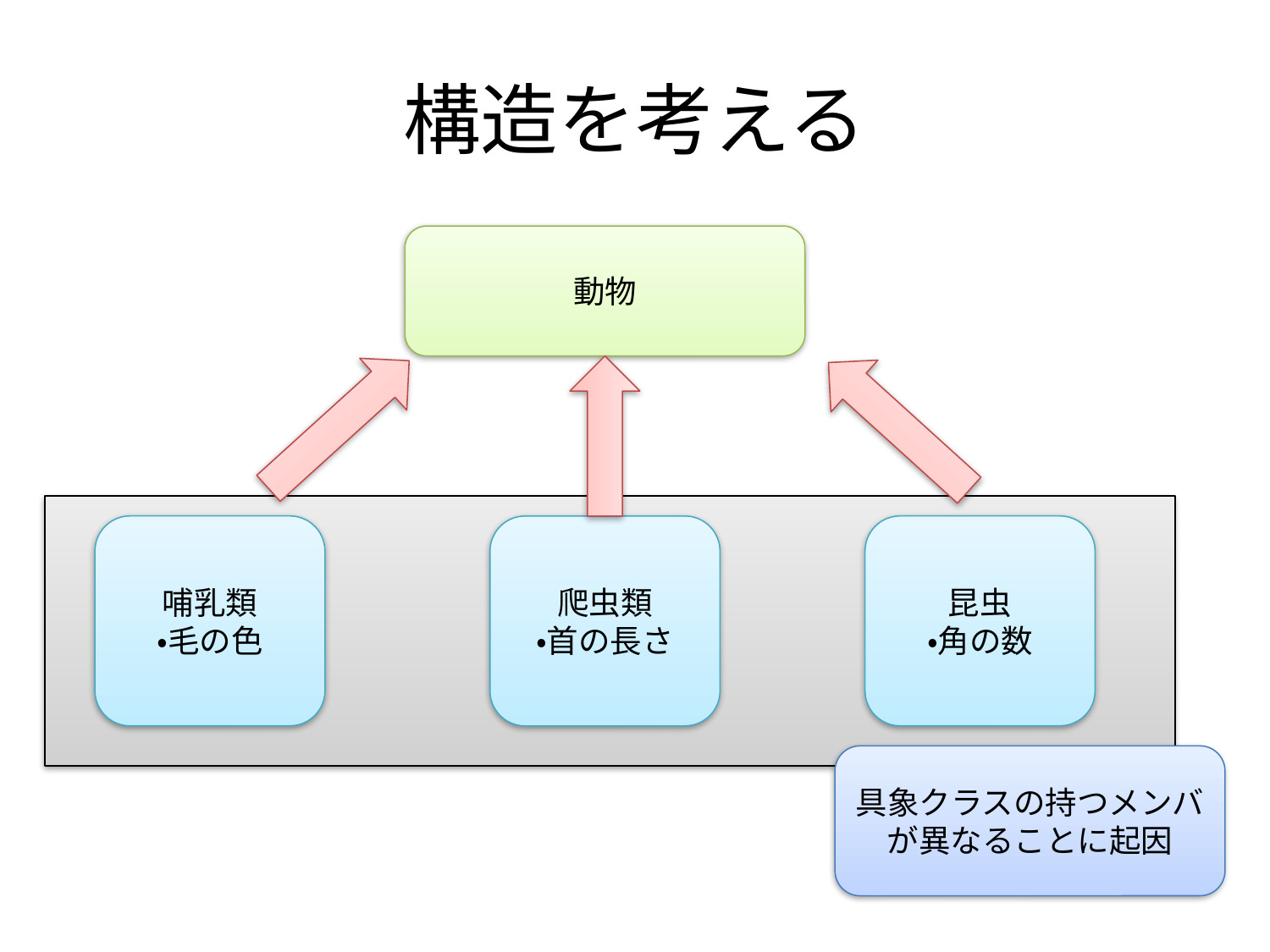

# 構造を考える
動物

哺乳類
・毛の色
昆虫
・角の数
爬虫類
・首の長さ

具象クラスの持つメンバが異なることに起因